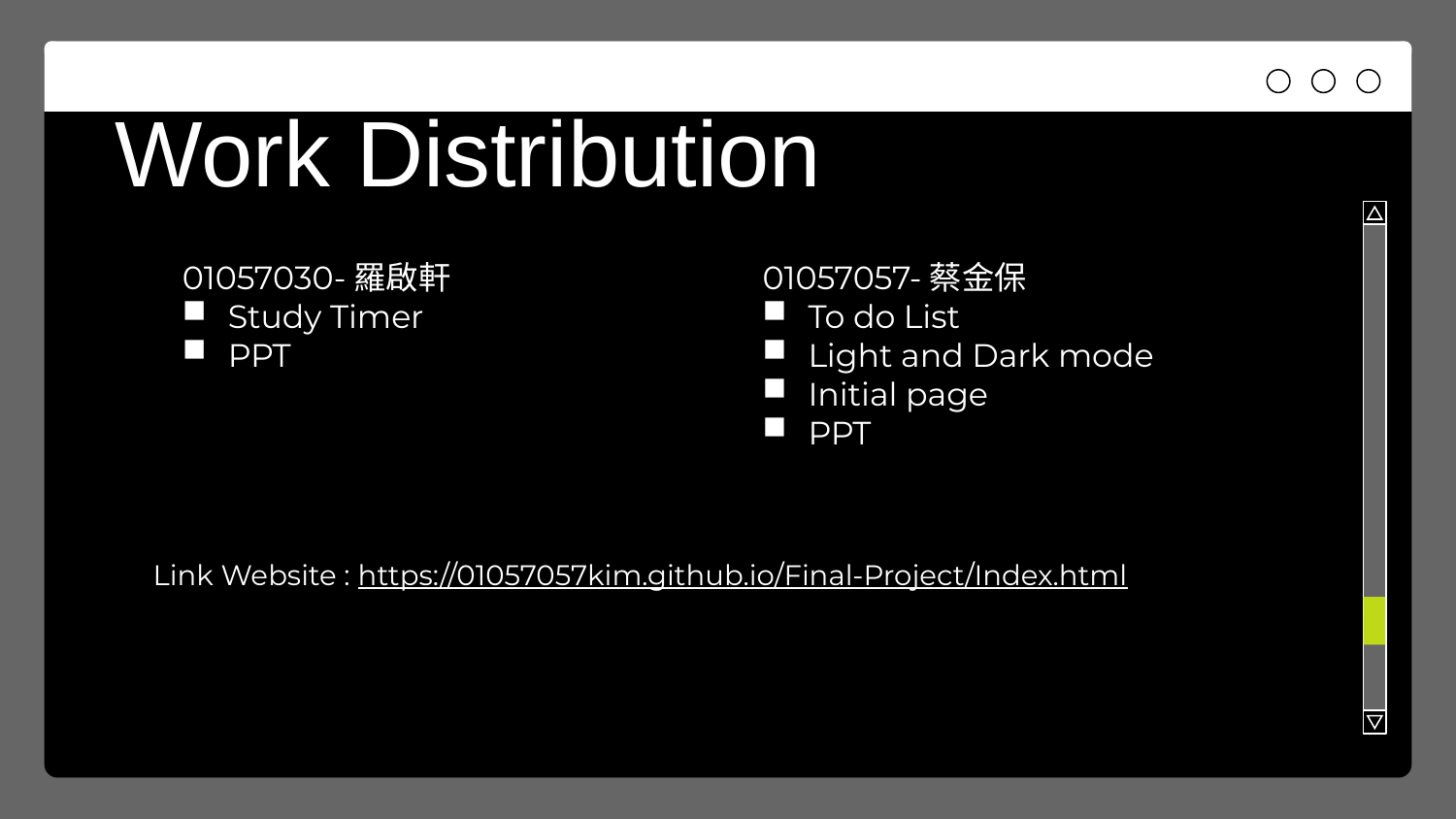

# Work Distribution

01057030-羅啟軒
Study Timer
PPT

01057057-蔡金保
To do List
Light and Dark mode
Initial page
PPT

Link Website : https://01057057kim.github.io/Final-Project/Index.html